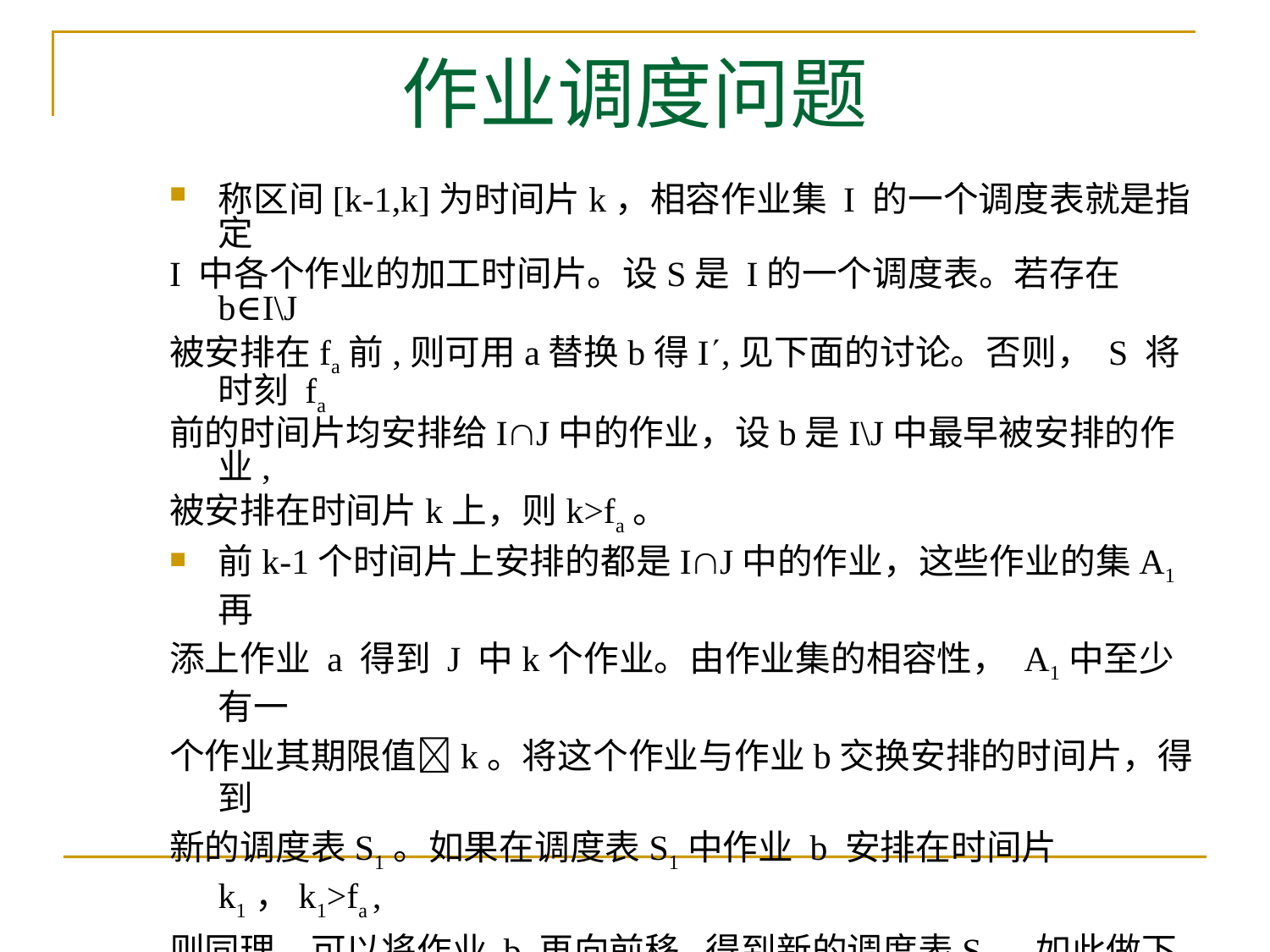

# 作业调度问题
称区间[k-1,k]为时间片k，相容作业集 I 的一个调度表就是指定
I 中各个作业的加工时间片。设S是 I的一个调度表。若存在b∈I\J
被安排在fa前,则可用a替换b得I′,见下面的讨论。否则， S 将时刻 fa
前的时间片均安排给I∩J中的作业，设b是I\J中最早被安排的作业,
被安排在时间片k上，则k>fa。
前k-1个时间片上安排的都是I∩J中的作业，这些作业的集A1再
添上作业 a 得到 J 中k个作业。由作业集的相容性， A1中至少有一
个作业其期限值≥k。将这个作业与作业b交换安排的时间片，得到
新的调度表S1。如果在调度表S1中作业 b 安排在时间片 k1，k1>fa ,
则同理，可以将作业 b 再向前移,得到新的调度表S2。如此做下去，
必得到 I 的调度表S′，其在 fa 前的时间片安排有 I\J 中作业b 。
令 I′=(I\{b})∪{a}，则 I′ 也是相容的作业集。而且，由于pb≤pa，
 I′ 的效益总值不小于 I 的效益总值，因而 I′ 具有最大的效益总值，
但| I′ ∩J|>|I∩J|，与 I 的选取相悖。因而，I=J，J 是最优解。 证毕 。